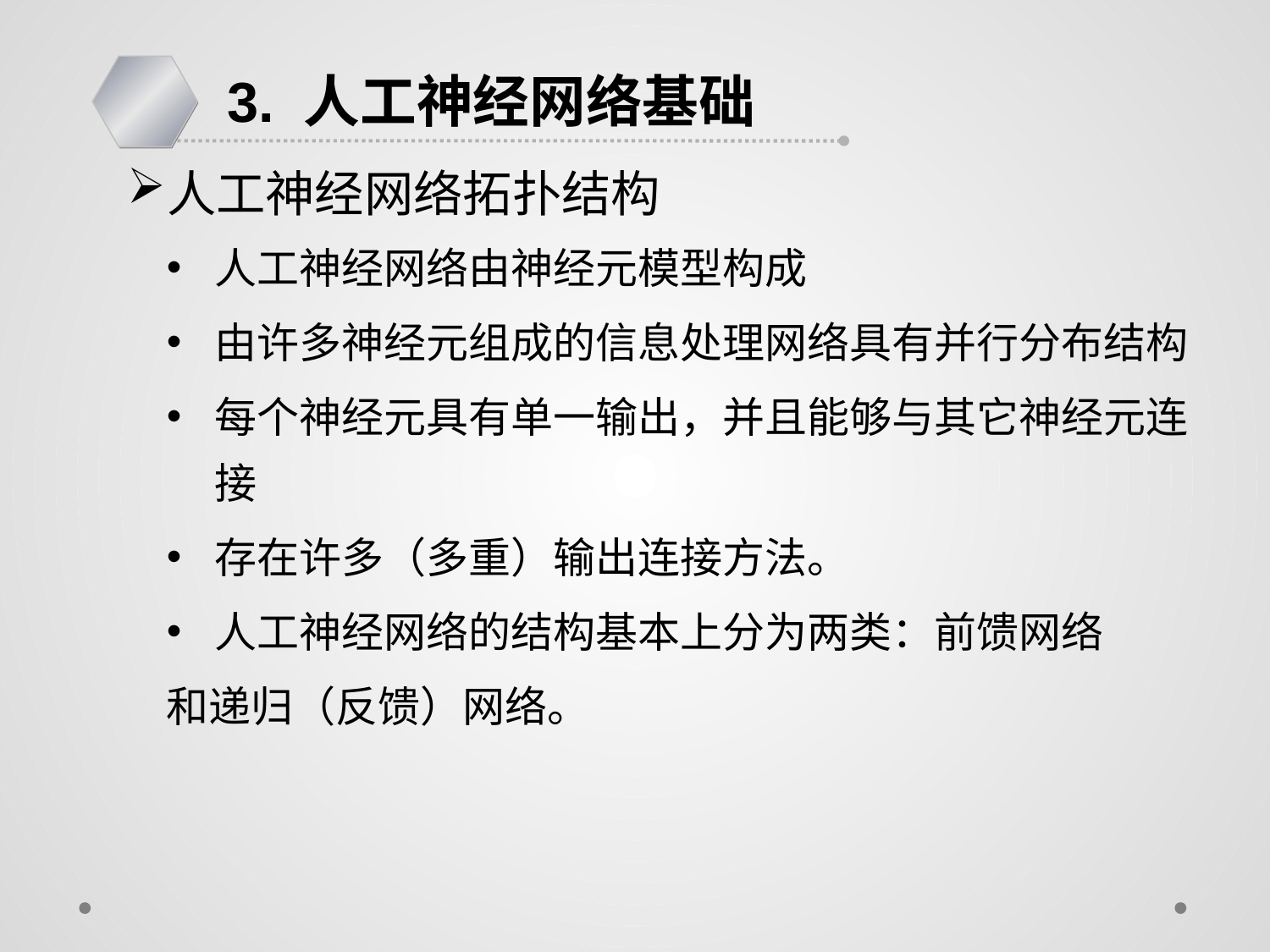

3. 人工神经网络基础

人工神经网络拓扑结构
人工神经网络由神经元模型构成
由许多神经元组成的信息处理网络具有并行分布结构
每个神经元具有单一输出，并且能够与其它神经元连接
存在许多（多重）输出连接方法。
人工神经网络的结构基本上分为两类：前馈网络
和递归（反馈）网络。